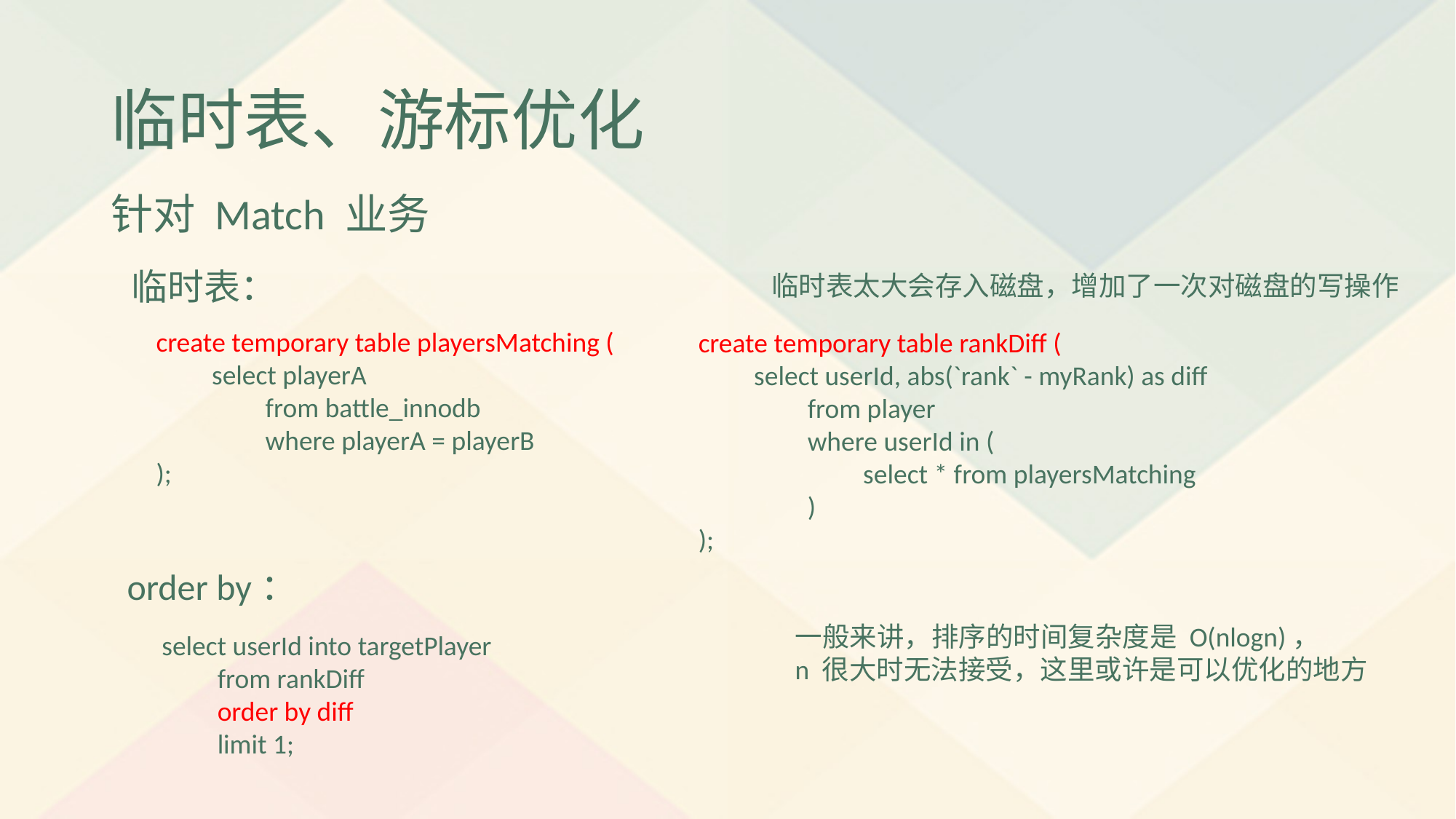

# 临时表、游标优化
针对 Match 业务
临时表：
临时表太大会存入磁盘，增加了一次对磁盘的写操作
create temporary table playersMatching (
         select playerA
	from battle_innodb
	where playerA = playerB
);
create temporary table rankDiff (
         select userId, abs(`rank` - myRank) as diff
	from player
	where userId in (
	         select * from playersMatching
	)
);
order by：
一般来讲，排序的时间复杂度是 O(nlogn)，
n 很大时无法接受，这里或许是可以优化的地方
select userId into targetPlayer
         from rankDiff
         order by diff
         limit 1;